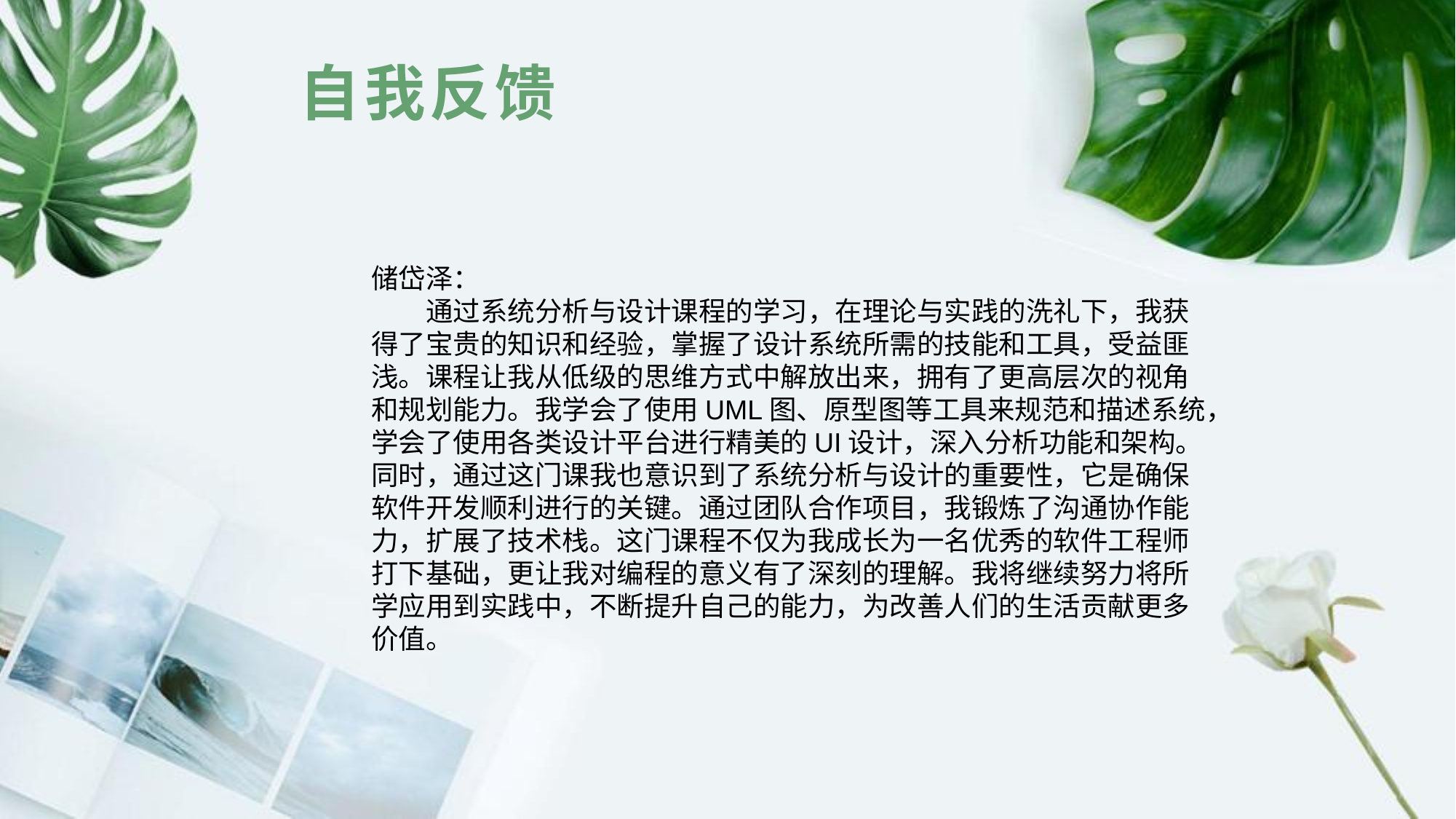

# 自我反馈
储岱泽：
通过系统分析与设计课程的学习，在理论与实践的洗礼下，我获得了宝贵的知识和经验，掌握了设计系统所需的技能和工具，受益匪浅。课程让我从低级的思维方式中解放出来，拥有了更高层次的视角和规划能力。我学会了使用UML图、原型图等工具来规范和描述系统，学会了使用各类设计平台进行精美的UI设计，深入分析功能和架构。同时，通过这门课我也意识到了系统分析与设计的重要性，它是确保软件开发顺利进行的关键。通过团队合作项目，我锻炼了沟通协作能力，扩展了技术栈。这门课程不仅为我成长为一名优秀的软件工程师打下基础，更让我对编程的意义有了深刻的理解。我将继续努力将所学应用到实践中，不断提升自己的能力，为改善人们的生活贡献更多价值。